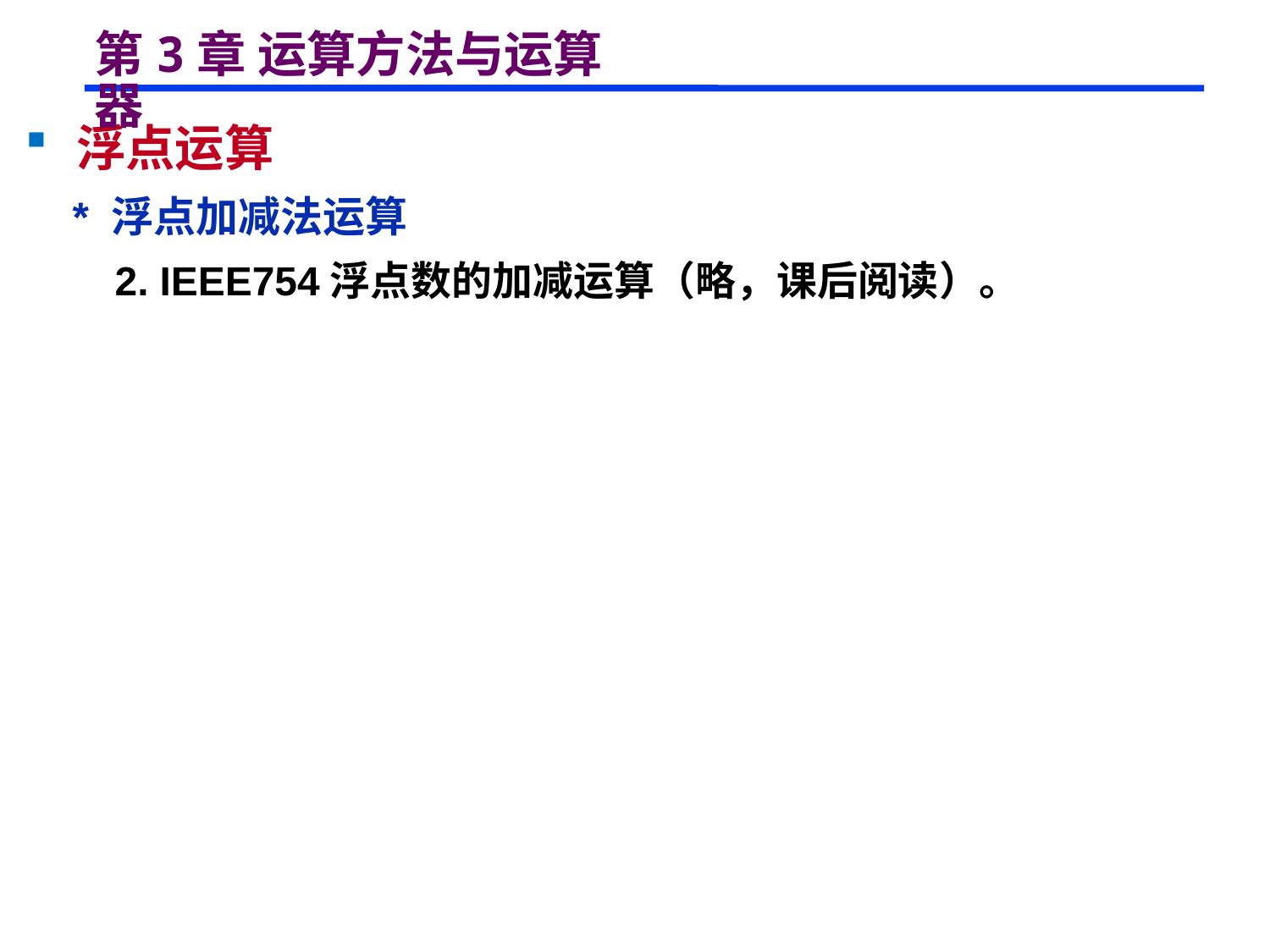

# 第3章 运算方法与运算器
 浮点运算
    * 浮点加减法运算
        2. IEEE754浮点数的加减运算（略，课后阅读）。